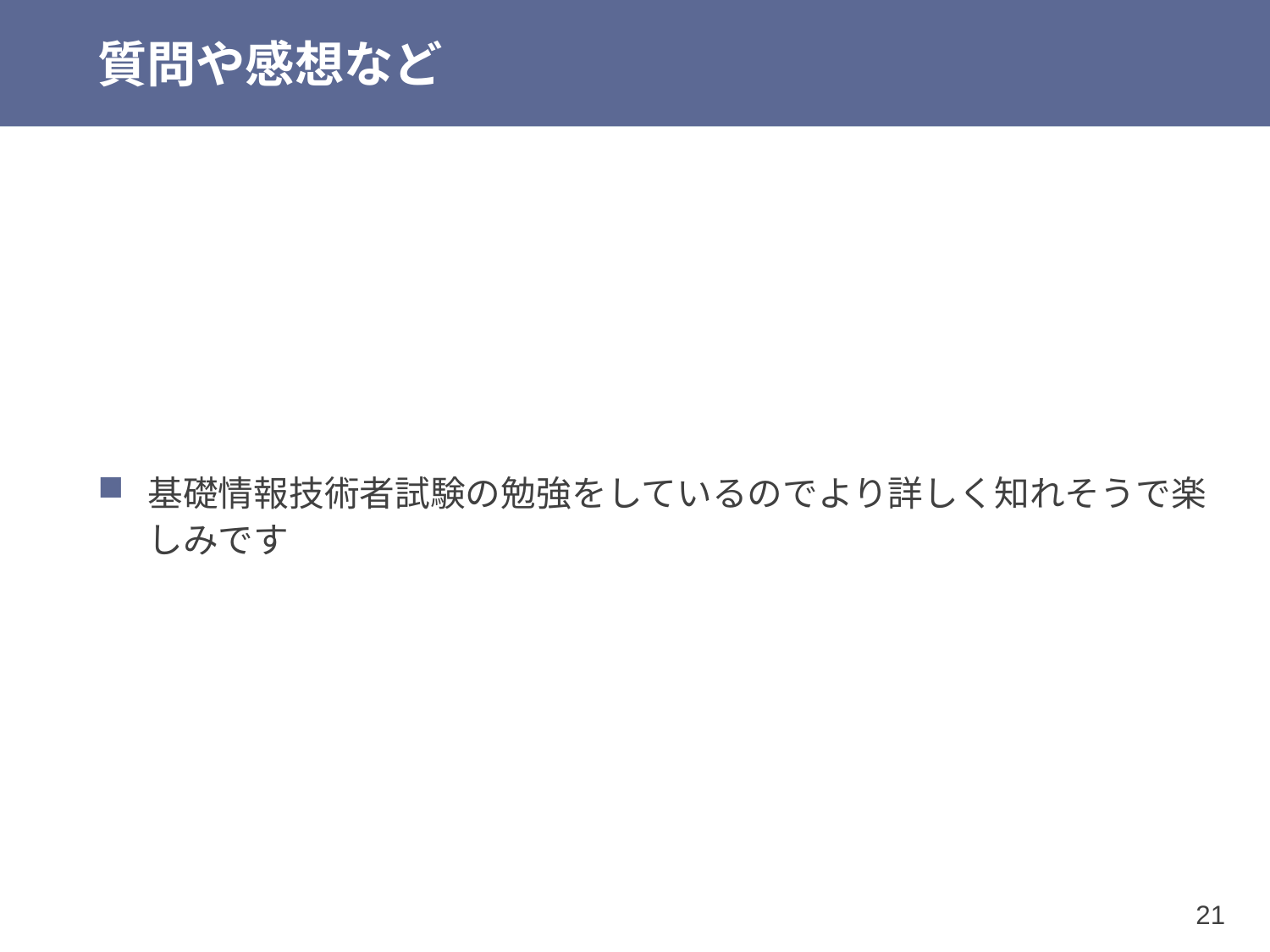

# 質問や感想など
基礎情報技術者試験の勉強をしているのでより詳しく知れそうで楽しみです